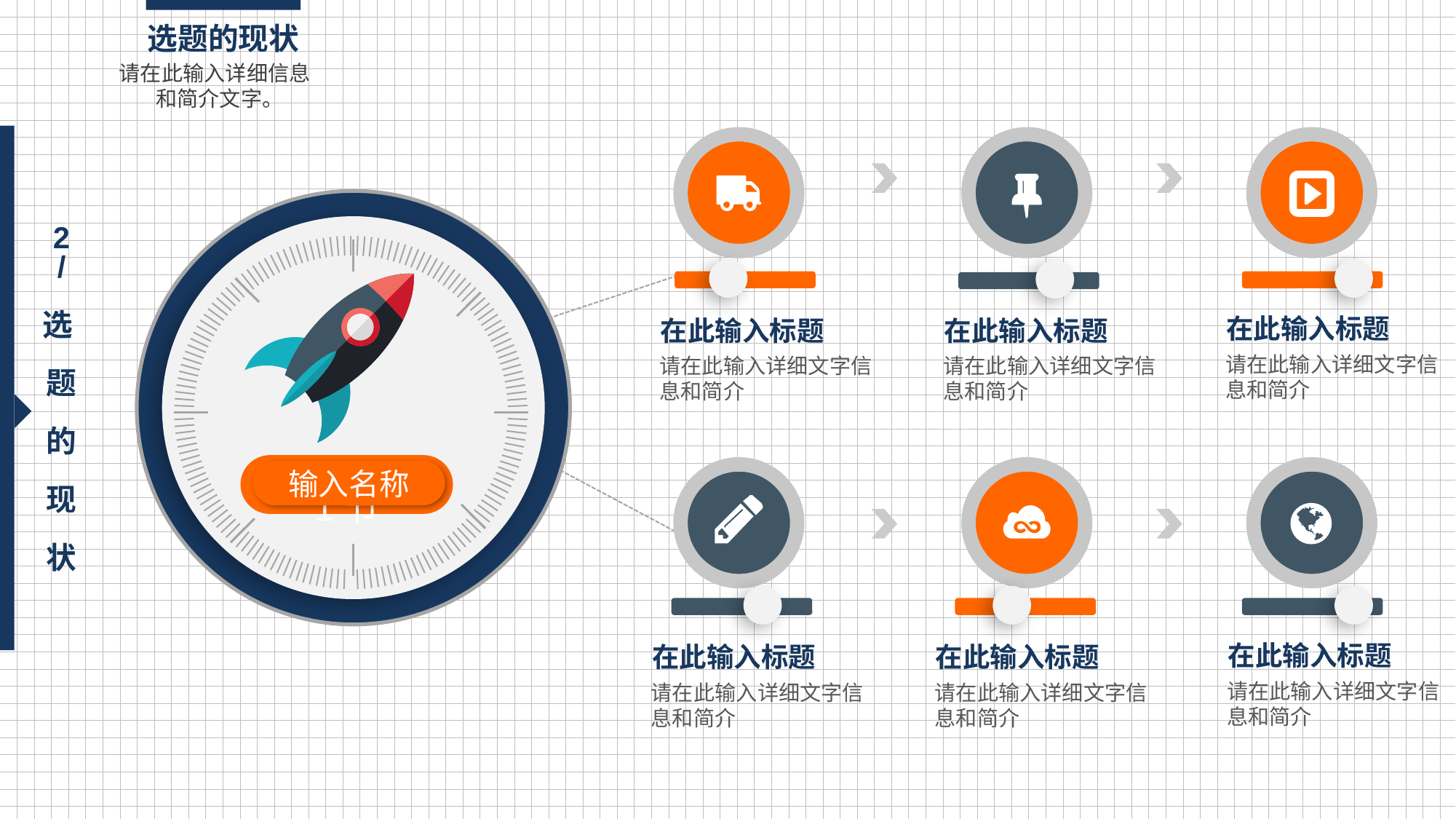

选题的现状
请在此输入详细信息   和简介文字。

2
/

选

题

的

现

状

在此输入标题
在此输入标题
在此输入标题
请在此输入详细文字信息和简介
请在此输入详细文字信息和简介
请在此输入详细文字信息和简介

1节
输入名称

在此输入标题
在此输入标题
在此输入标题
请在此输入详细文字信息和简介
请在此输入详细文字信息和简介
请在此输入详细文字信息和简介